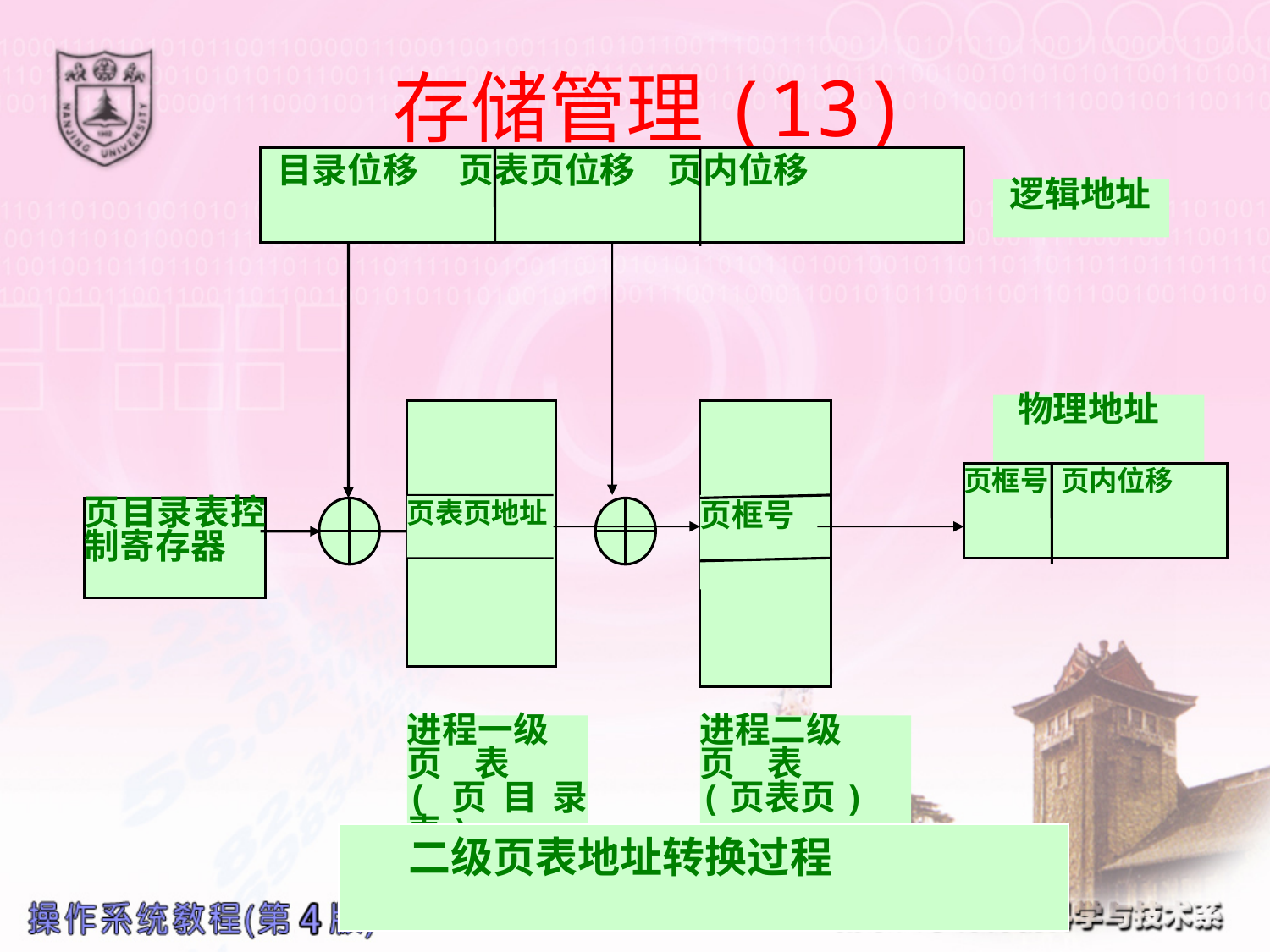

# 存储管理(13)
 目录位移     页表页位移    页内位移

 逻辑地址

  物理地址

页框号  页内位移

页表页地址

页框号

页目录表控制寄存器

进程一级
页    表
(页目录表)
进程二级
页    表
(页表页)
     二级页表地址转换过程